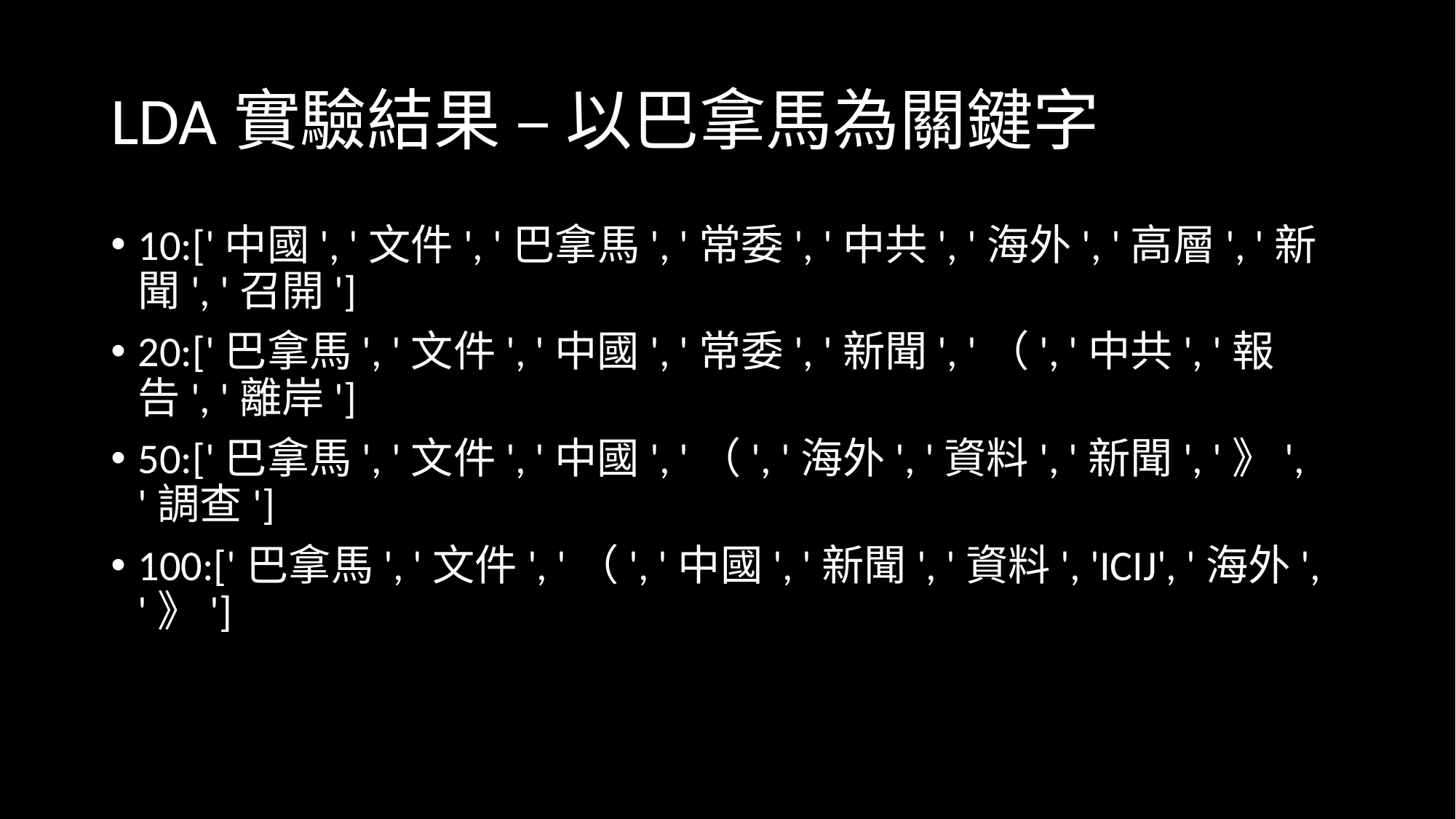

# LDA實驗結果 – 以巴拿馬為關鍵字
10:['中國', '文件', '巴拿馬', '常委', '中共', '海外', '高層', '新聞', '召開']
20:['巴拿馬', '文件', '中國', '常委', '新聞', '（', '中共', '報告', '離岸']
50:['巴拿馬', '文件', '中國', '（', '海外', '資料', '新聞', '》', '調查']
100:['巴拿馬', '文件', '（', '中國', '新聞', '資料', 'ICIJ', '海外', '》']